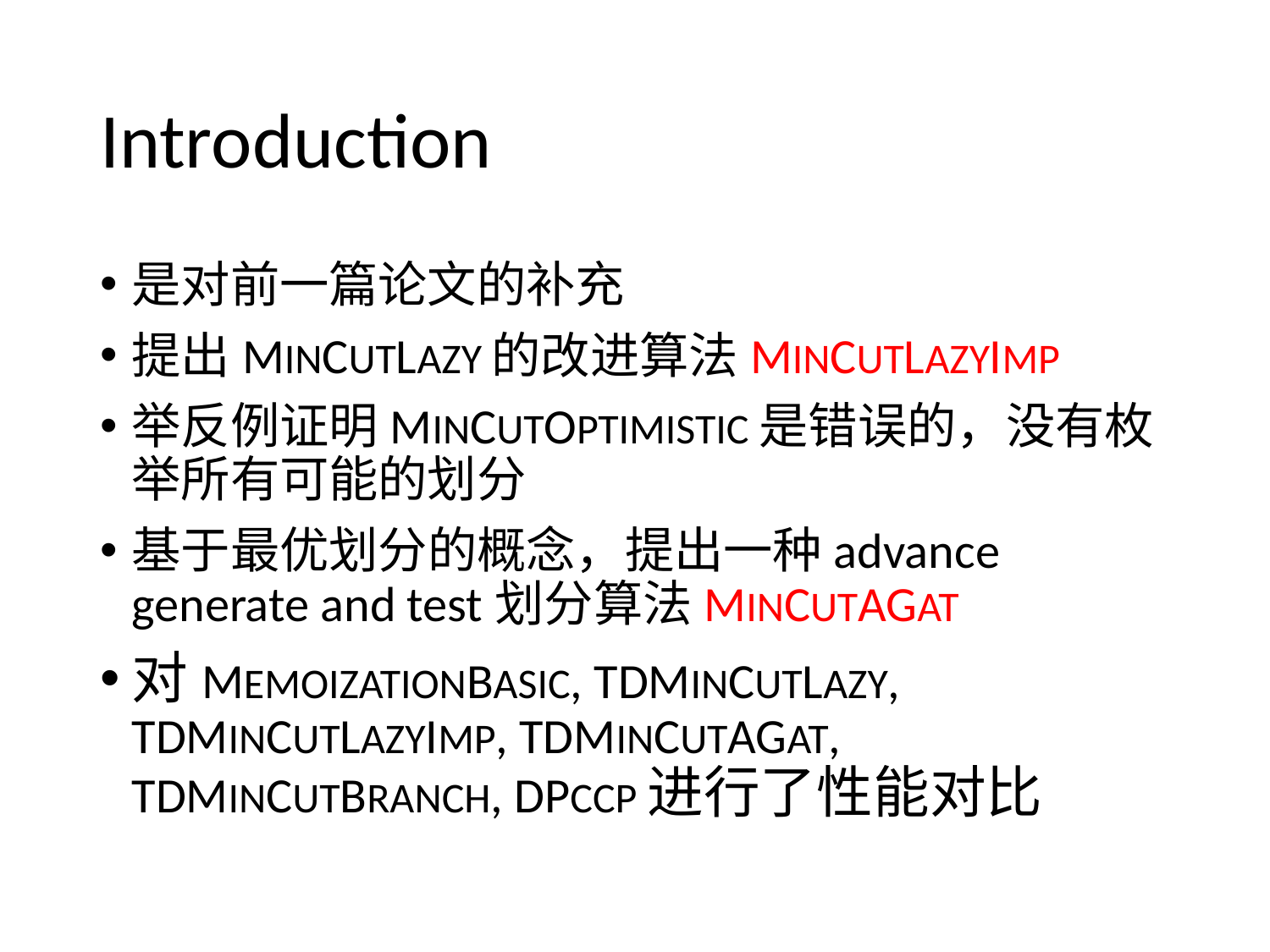

# Introduction
是对前一篇论文的补充
提出MINCUTLAZY的改进算法MINCUTLAZYIMP
举反例证明MINCUTOPTIMISTIC是错误的，没有枚举所有可能的划分
基于最优划分的概念，提出一种advance generate and test划分算法MINCUTAGAT
对MEMOIZATIONBASIC, TDMINCUTLAZY, TDMINCUTLAZYIMP, TDMINCUTAGAT, TDMINCUTBRANCH, DPCCP进行了性能对比